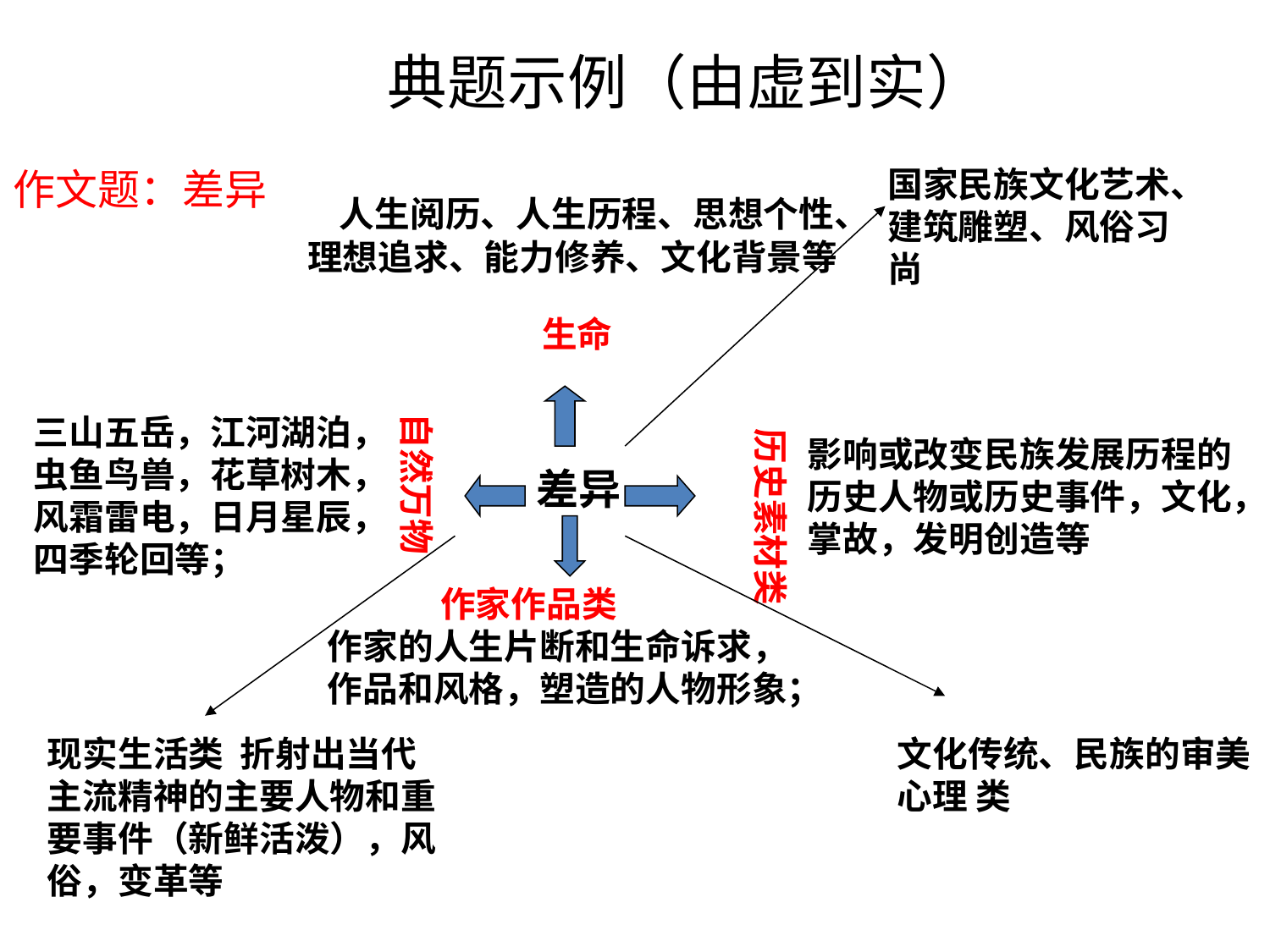

# 典题示例（由虚到实）
作文题：差异
国家民族文化艺术、建筑雕塑、风俗习尚
   人生阅历、人生历程、思想个性、理想追求、能力修养、文化背景等

           生命

自然万物
三山五岳，江河湖泊，虫鱼鸟兽，花草树木，风霜雷电，日月星辰，四季轮回等；
历史素材类
影响或改变民族发展历程的历史人物或历史事件，文化，掌故，发明创造等

  差异

             作家作品类
作家的人生片断和生命诉求，作品和风格，塑造的人物形象；

现实生活类  折射出当代主流精神的主要人物和重要事件（新鲜活泼），风俗，变革等

文化传统、民族的审美心理 类